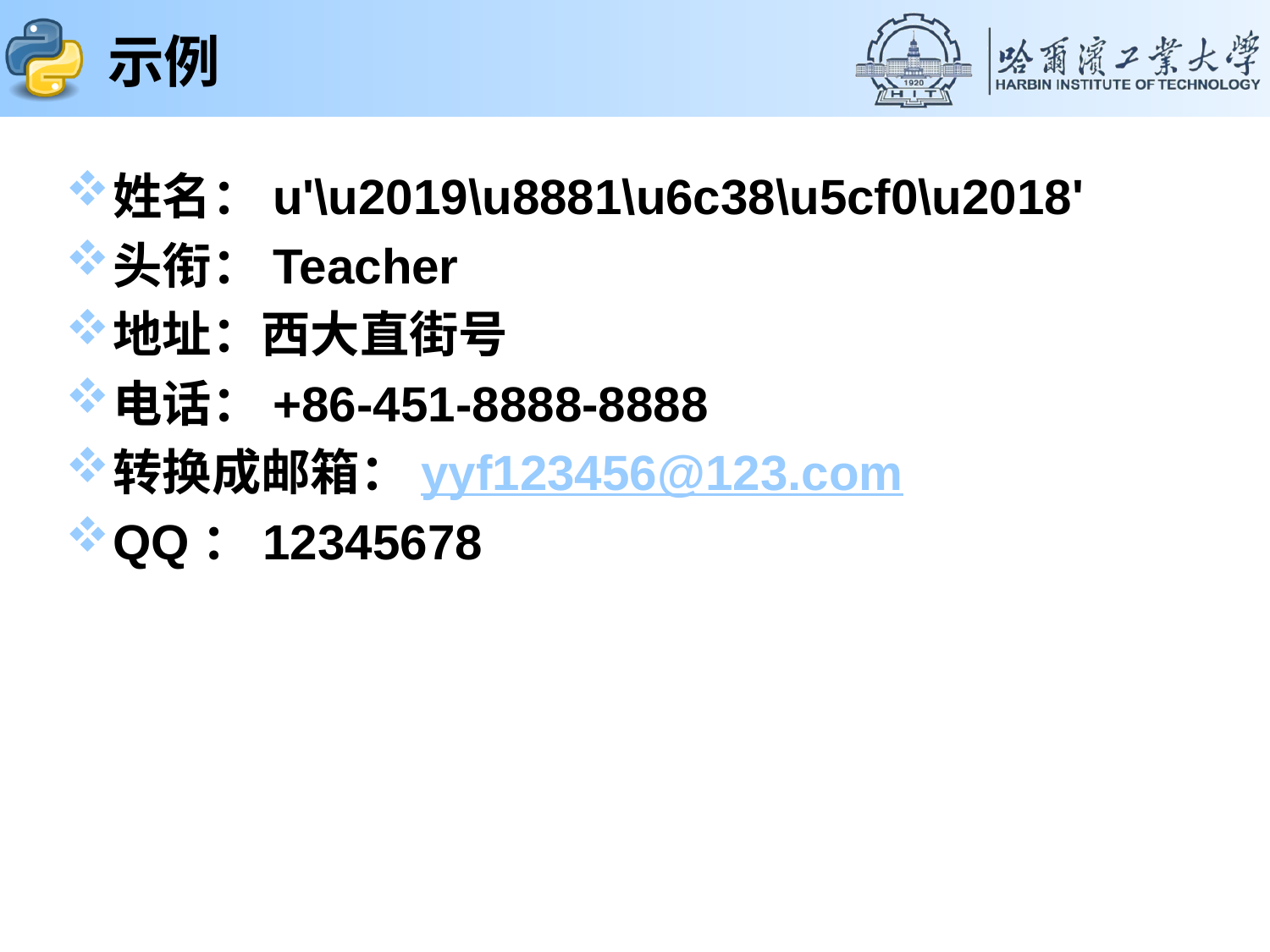

# 示例
姓名：u'\u2019\u8881\u6c38\u5cf0\u2018'
头衔：Teacher
地址：西大直街号
电话：+86-451-8888-8888
转换成邮箱：yyf123456@123.com
QQ：12345678